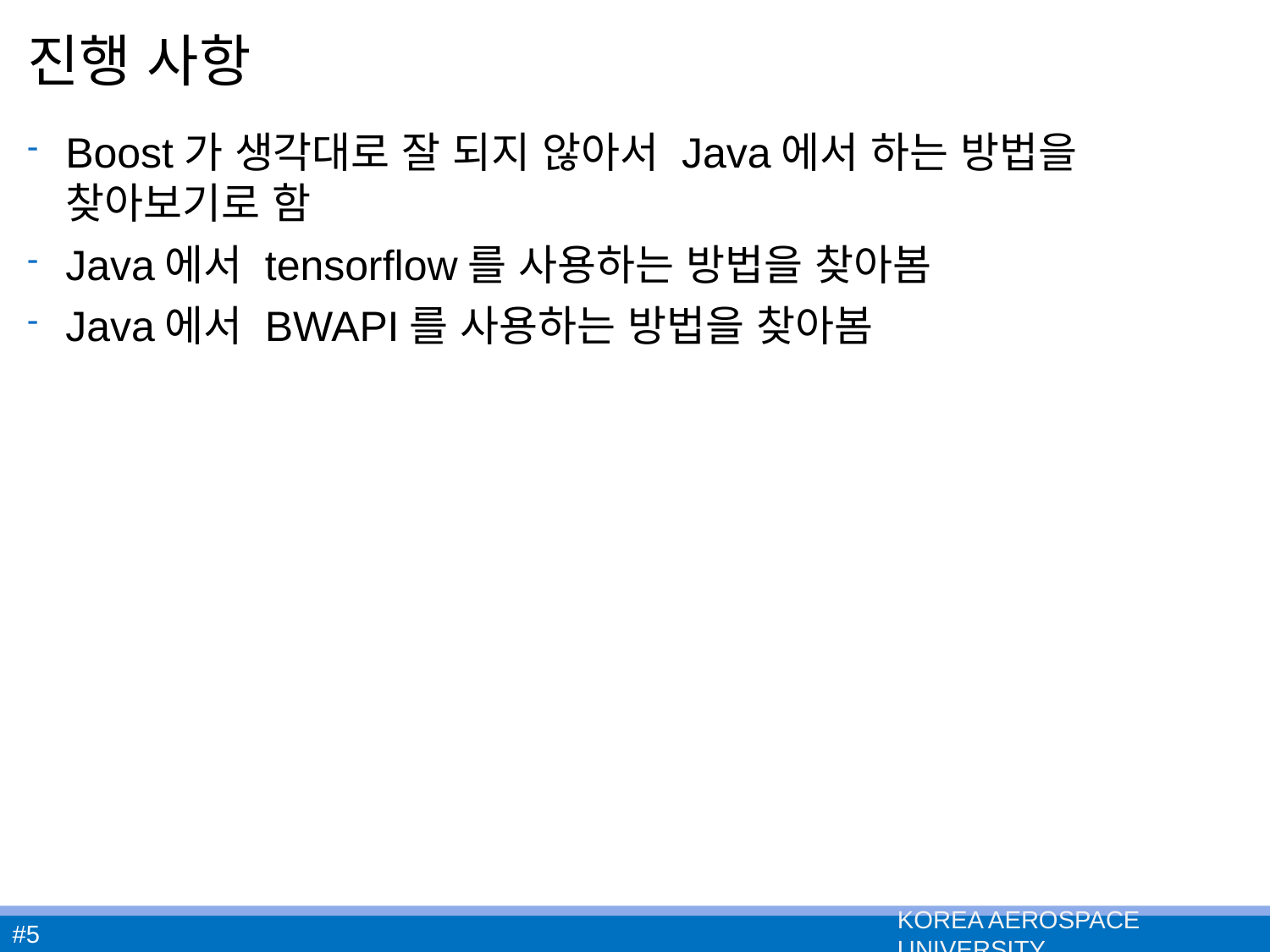

# 진행 사항
Boost가 생각대로 잘 되지 않아서 Java에서 하는 방법을 찾아보기로 함
Java에서 tensorflow를 사용하는 방법을 찾아봄
Java에서 BWAPI를 사용하는 방법을 찾아봄
#5